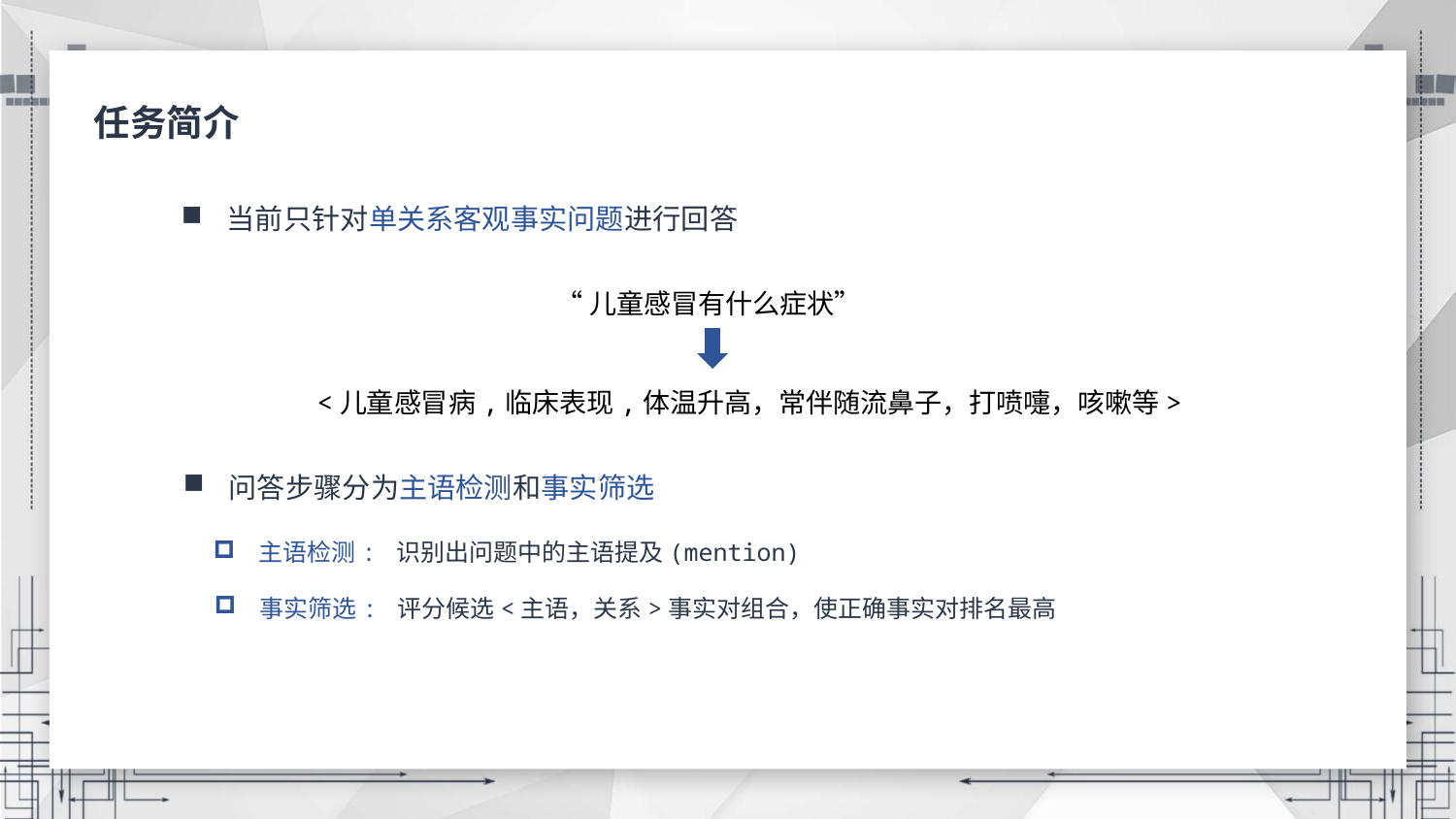

任务简介
当前只针对单关系客观事实问题进行回答
“儿童感冒有什么症状”

 <儿童感冒病,临床表现,体温升高，常伴随流鼻子，打喷嚏，咳嗽等>
问答步骤分为主语检测和事实筛选
主语检测: 识别出问题中的主语提及(mention)
事实筛选: 评分候选<主语，关系>事实对组合，使正确事实对排名最高